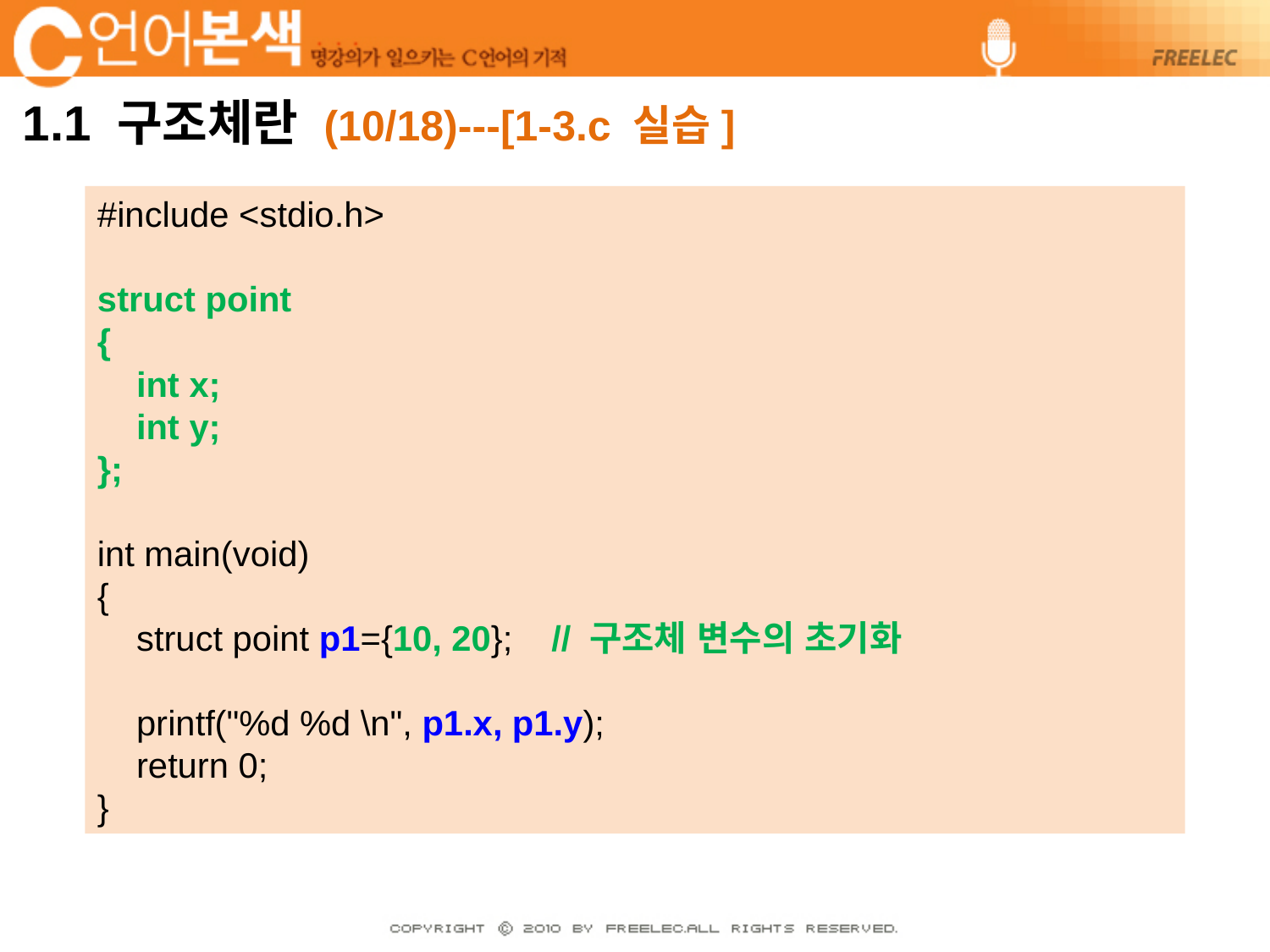

# 1.1 구조체란 (10/18)---[1-3.c 실습]
#include <stdio.h>

struct point
{
    int x;
    int y;
};

int main(void)
{
    struct point p1={10, 20};    // 구조체 변수의 초기화

    printf("%d %d \n", p1.x, p1.y);
    return 0;
}